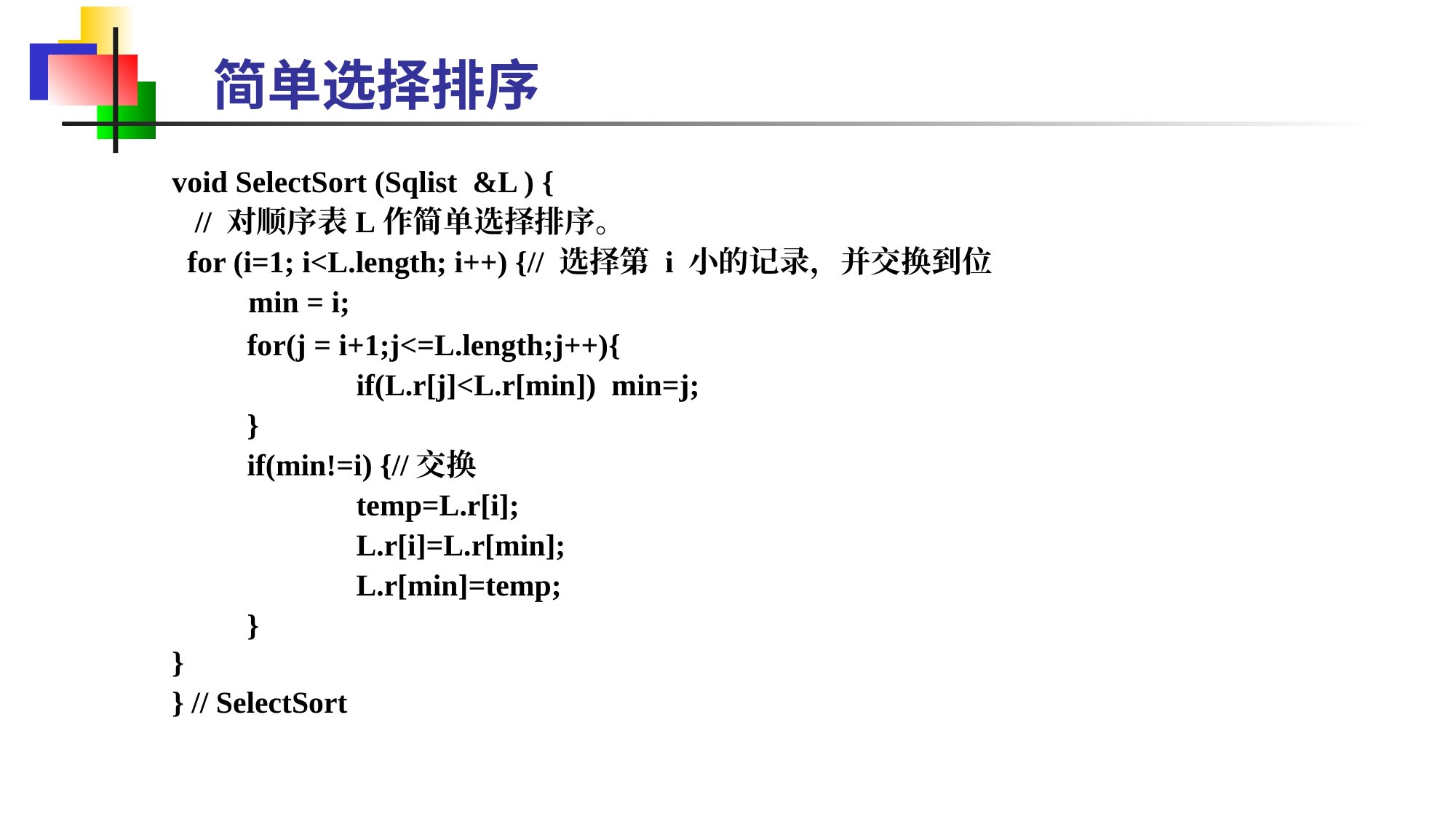

简单选择排序
void SelectSort (Sqlist  &L ) {
   // 对顺序表L作简单选择排序。
  for (i=1; i<L.length; i++) {// 选择第 i 小的记录，并交换到位
          min = i;

}
} // SelectSort
for(j = i+1;j<=L.length;j++){
	if(L.r[j]<L.r[min])  min=j;
}
if(min!=i) {//交换
	temp=L.r[i];
	L.r[i]=L.r[min];
	L.r[min]=temp;
}